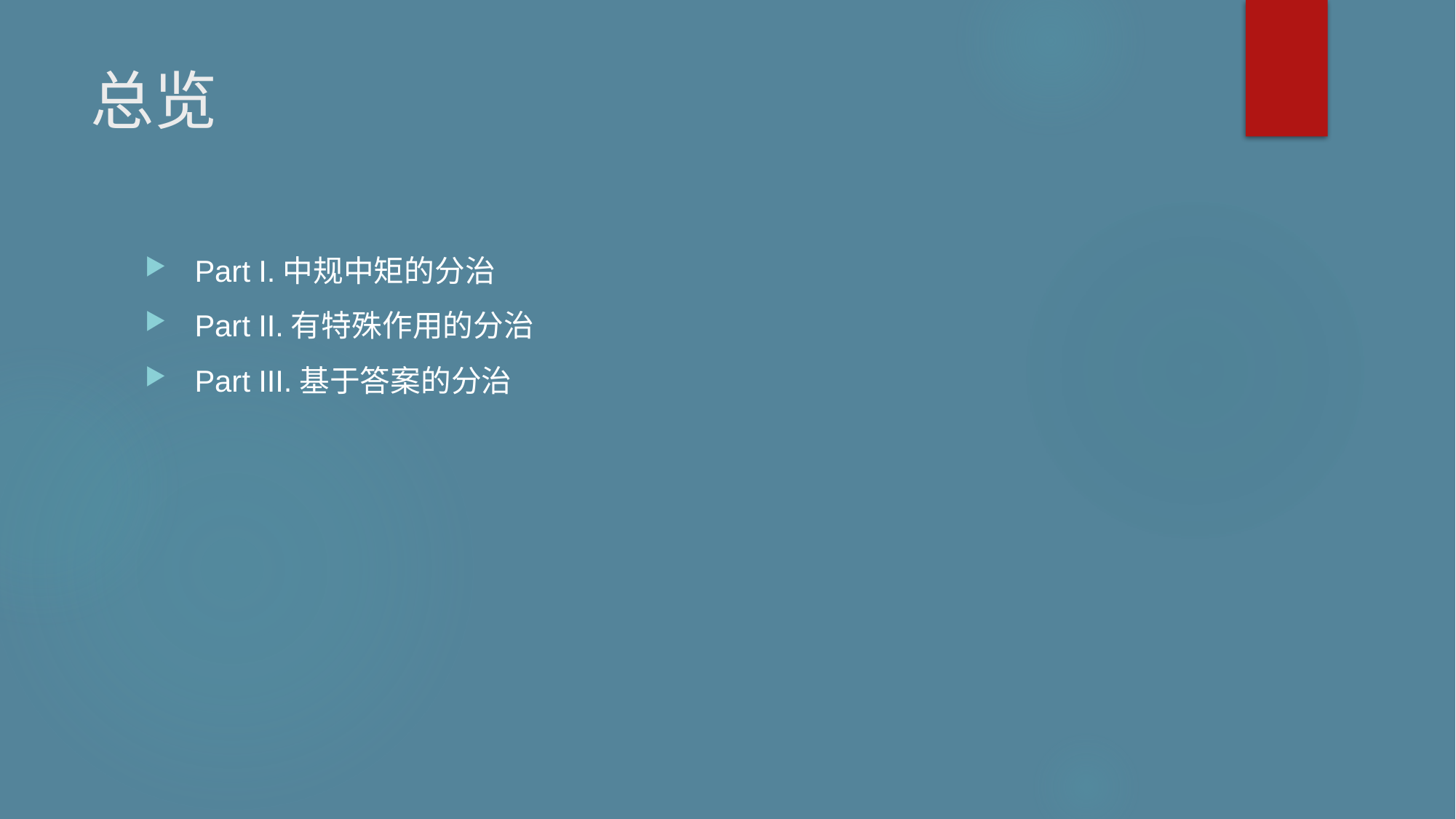

# 总览
Part I.中规中矩的分治
Part II.有特殊作用的分治
Part III.基于答案的分治